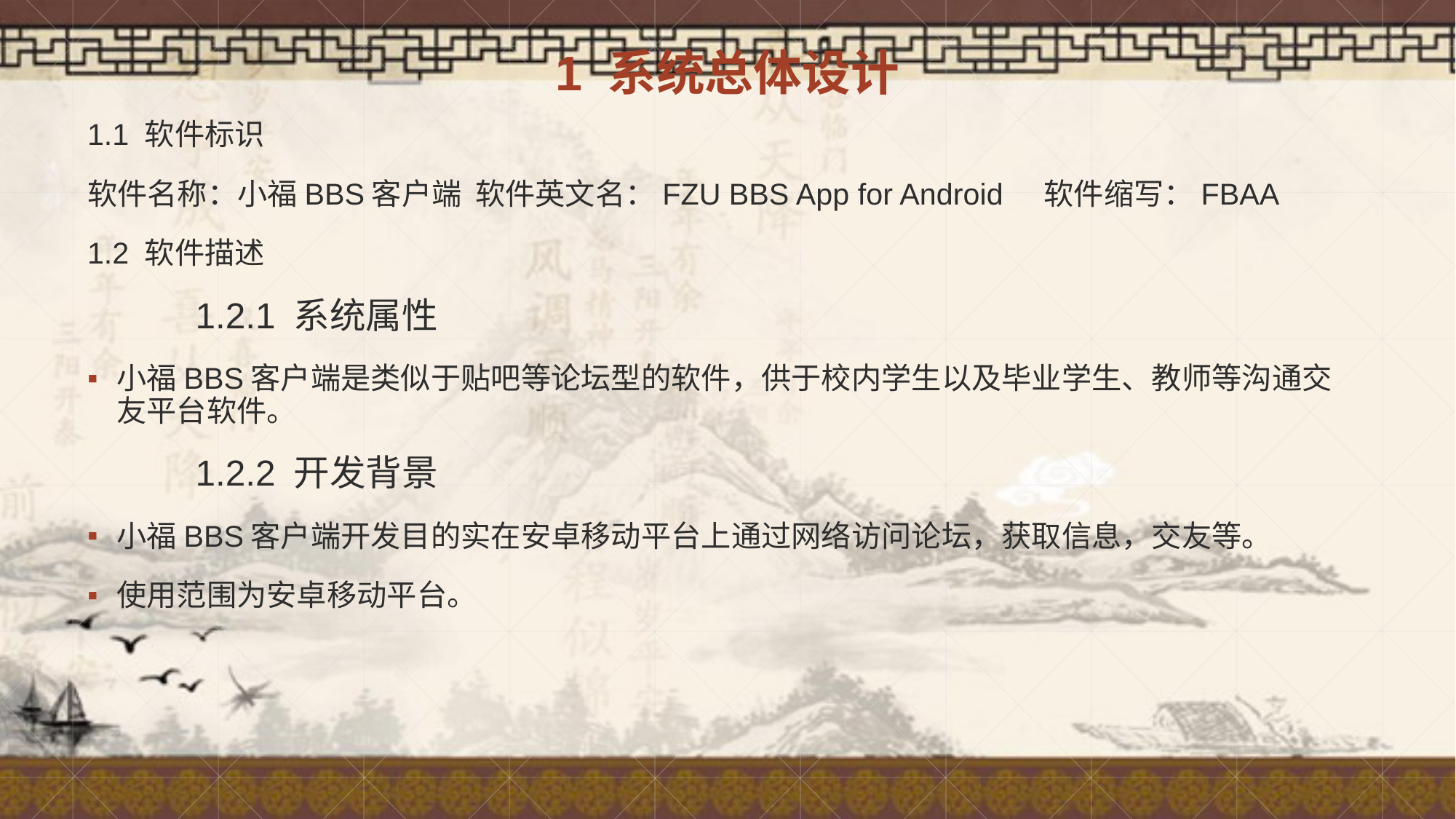

1 系统总体设计
1.1 软件标识
软件名称：小福BBS客户端  软件英文名：FZU BBS App for Android    软件缩写：FBAA
1.2 软件描述
	1.2.1 系统属性
小福BBS客户端是类似于贴吧等论坛型的软件，供于校内学生以及毕业学生、教师等沟通交友平台软件。
	1.2.2 开发背景
小福BBS客户端开发目的实在安卓移动平台上通过网络访问论坛，获取信息，交友等。
使用范围为安卓移动平台。